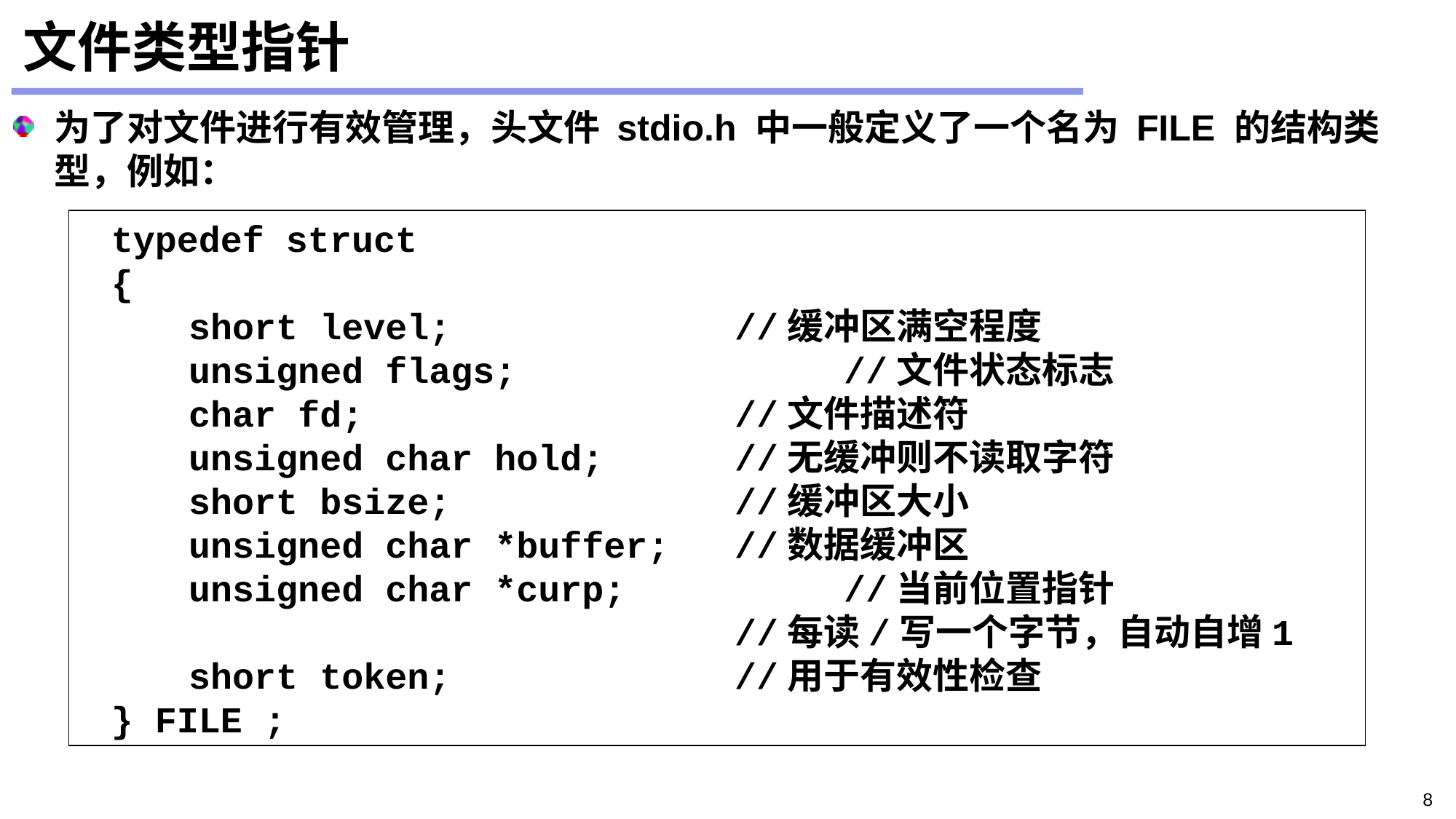

# 文件类型指针
为了对文件进行有效管理，头文件 stdio.h 中一般定义了一个名为 FILE 的结构类型，例如：

typedef struct
{
	short level;			//缓冲区满空程度
	unsigned flags;			//文件状态标志
	char fd;				//文件描述符
	unsigned char hold;		//无缓冲则不读取字符
	short bsize;			//缓冲区大小
	unsigned char *buffer;	//数据缓冲区
	unsigned char *curp;		//当前位置指针
						//每读/写一个字节，自动自增1
	short token;			//用于有效性检查
} FILE ;
8